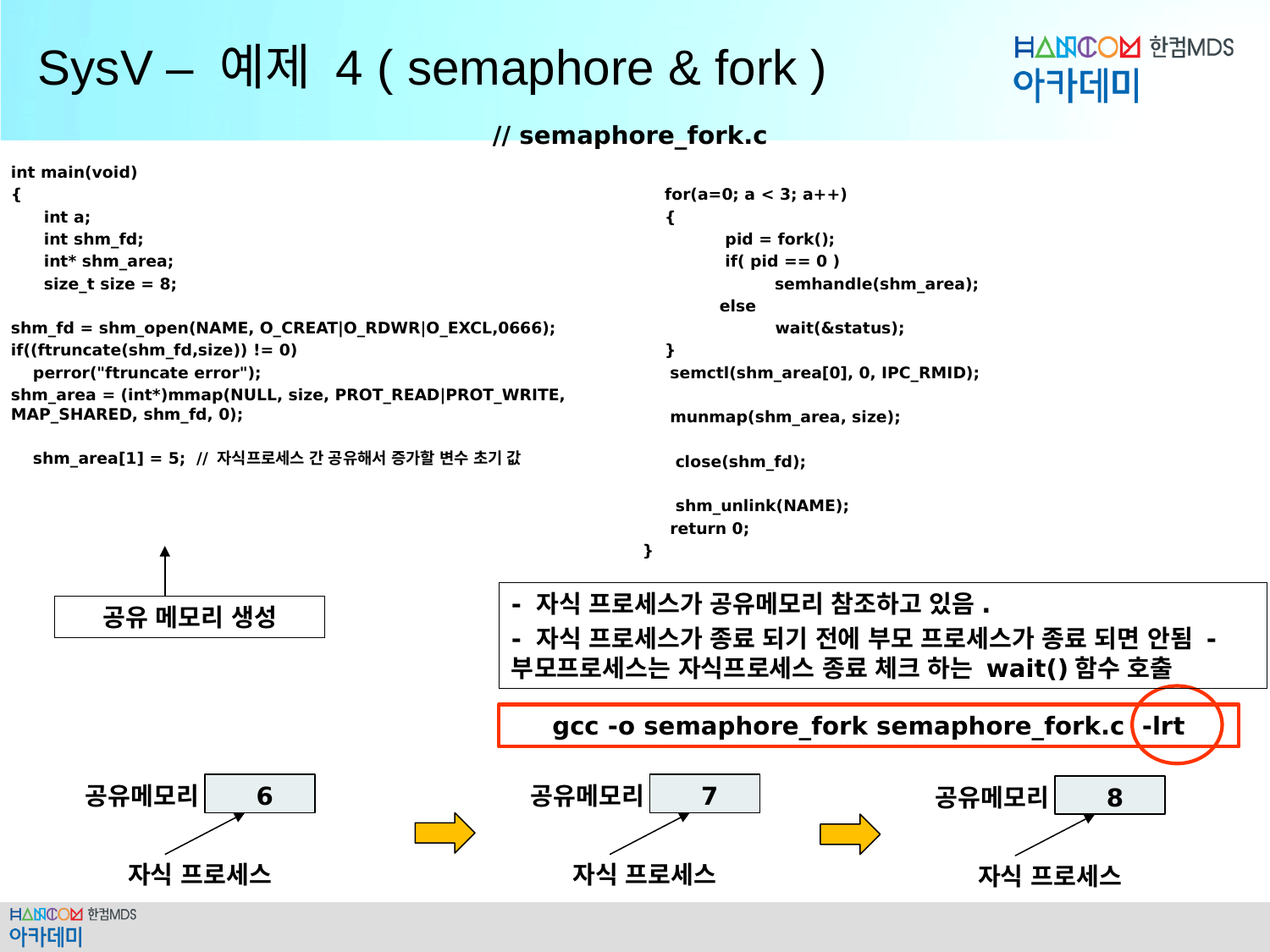

# SysV – 예제 4 ( semaphore & fork )
// semaphore_fork.c
int main(void)
{
      int a;
      int shm_fd;
      int* shm_area;
      size_t size = 8;

shm_fd = shm_open(NAME, O_CREAT|O_RDWR|O_EXCL,0666);
if((ftruncate(shm_fd,size)) != 0)
    perror("ftruncate error");
shm_area = (int*)mmap(NULL, size, PROT_READ|PROT_WRITE, MAP_SHARED, shm_fd, 0);

    shm_area[1] = 5;  // 자식프로세스 간 공유해서 증가할 변수 초기 값

    for(a=0; a < 3; a++)
    {
               pid = fork();
               if( pid == 0 )
                        semhandle(shm_area);
              else
 	 wait(&status);
    }
     semctl(shm_area[0], 0, IPC_RMID);

     munmap(shm_area, size);

      close(shm_fd);

      shm_unlink(NAME);
     return 0;
}
- 자식 프로세스가 공유메모리 참조하고 있음.
- 자식 프로세스가 종료 되기 전에 부모 프로세스가 종료 되면 안됨 - 부모프로세스는 자식프로세스 종료 체크 하는 wait()함수 호출
공유 메모리 생성

gcc -o semaphore_fork semaphore_fork.c  -lrt
공유메모리

6
공유메모리

7
공유메모리

8

자식 프로세스
자식 프로세스
자식 프로세스